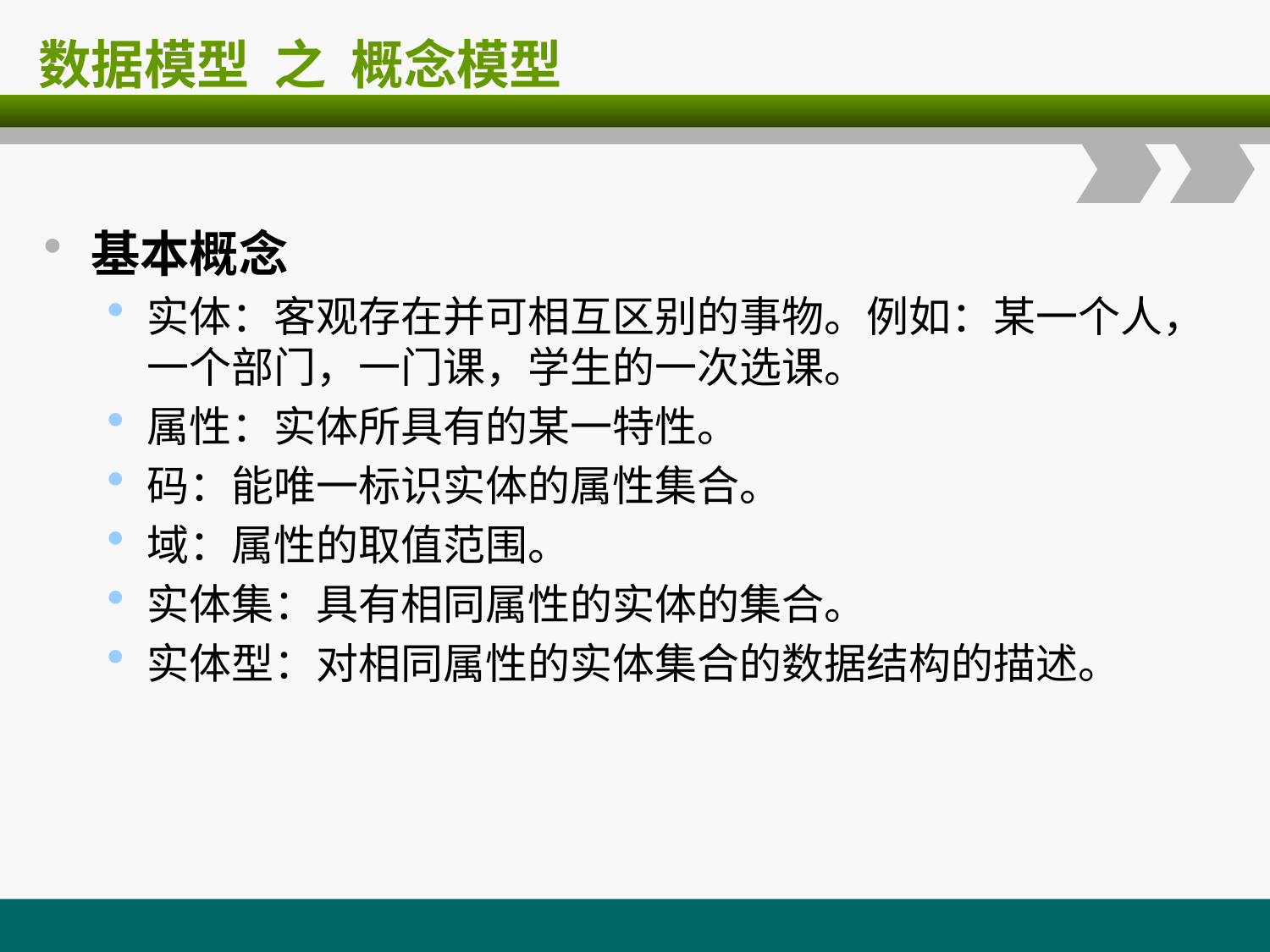

# 数据模型  之  概念模型
基本概念
实体：客观存在并可相互区别的事物。例如：某一个人，一个部门，一门课，学生的一次选课。
属性：实体所具有的某一特性。
码：能唯一标识实体的属性集合。
域：属性的取值范围。
实体集：具有相同属性的实体的集合。
实体型：对相同属性的实体集合的数据结构的描述。